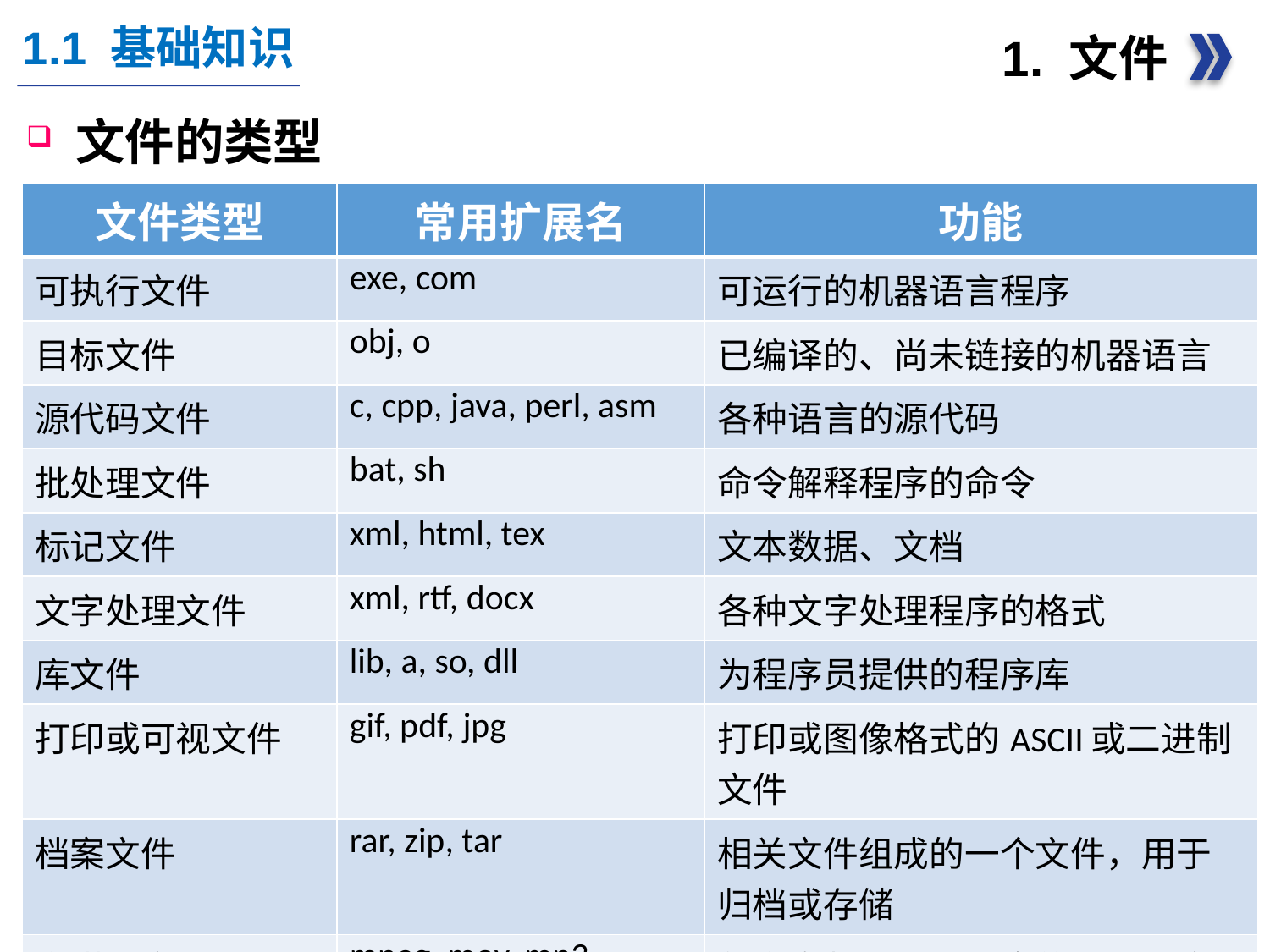

1.1 基础知识
1. 文件

 文件的类型
| 文件类型 | 常用扩展名 | 功能 |
| --- | --- | --- |
| 可执行文件 | exe, com | 可运行的机器语言程序 |
| 目标文件 | obj, o | 已编译的、尚未链接的机器语言 |
| 源代码文件 | c, cpp, java, perl, asm | 各种语言的源代码 |
| 批处理文件 | bat, sh | 命令解释程序的命令 |
| 标记文件 | xml, html, tex | 文本数据、文档 |
| 文字处理文件 | xml, rtf, docx | 各种文字处理程序的格式 |
| 库文件 | lib, a, so, dll | 为程序员提供的程序库 |
| 打印或可视文件 | gif, pdf, jpg | 打印或图像格式的ASCII或二进制文件 |
| 档案文件 | rar, zip, tar | 相关文件组成的一个文件，用于归档或存储 |
| 多媒体文件 | mpeg, mov, mp3, mp4,avi | 包含音频或A/V信息的二进制文件 |